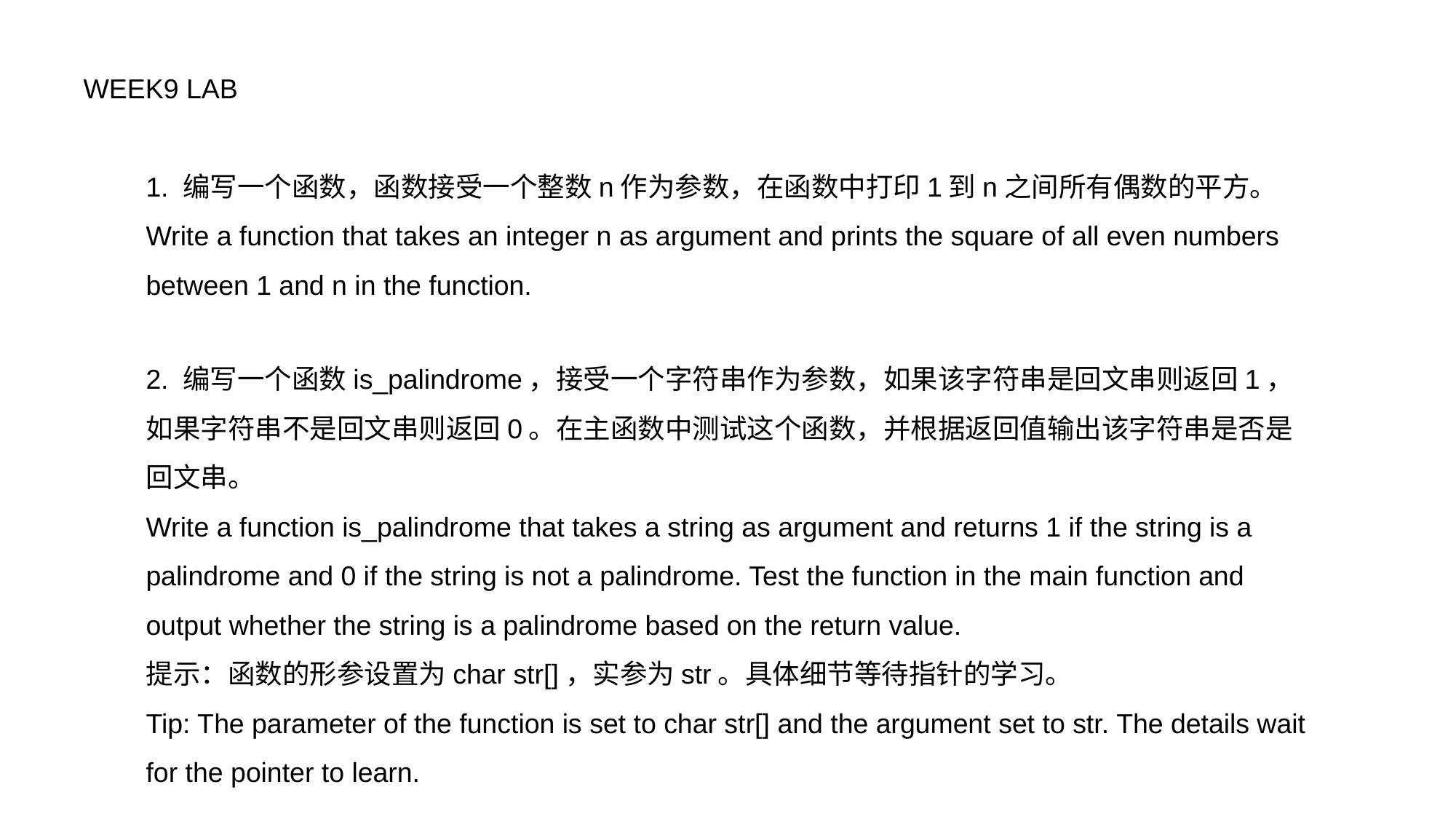

WEEK9 LAB
1. 编写一个函数，函数接受一个整数n作为参数，在函数中打印1到n之间所有偶数的平方。
Write a function that takes an integer n as argument and prints the square of all even numbers between 1 and n in the function.
2. 编写一个函数is_palindrome，接受一个字符串作为参数，如果该字符串是回文串则返回1，如果字符串不是回文串则返回0。在主函数中测试这个函数，并根据返回值输出该字符串是否是回文串。
Write a function is_palindrome that takes a string as argument and returns 1 if the string is a palindrome and 0 if the string is not a palindrome. Test the function in the main function and output whether the string is a palindrome based on the return value.
提示：函数的形参设置为char str[]，实参为str。具体细节等待指针的学习。
Tip: The parameter of the function is set to char str[] and the argument set to str. The details wait for the pointer to learn.